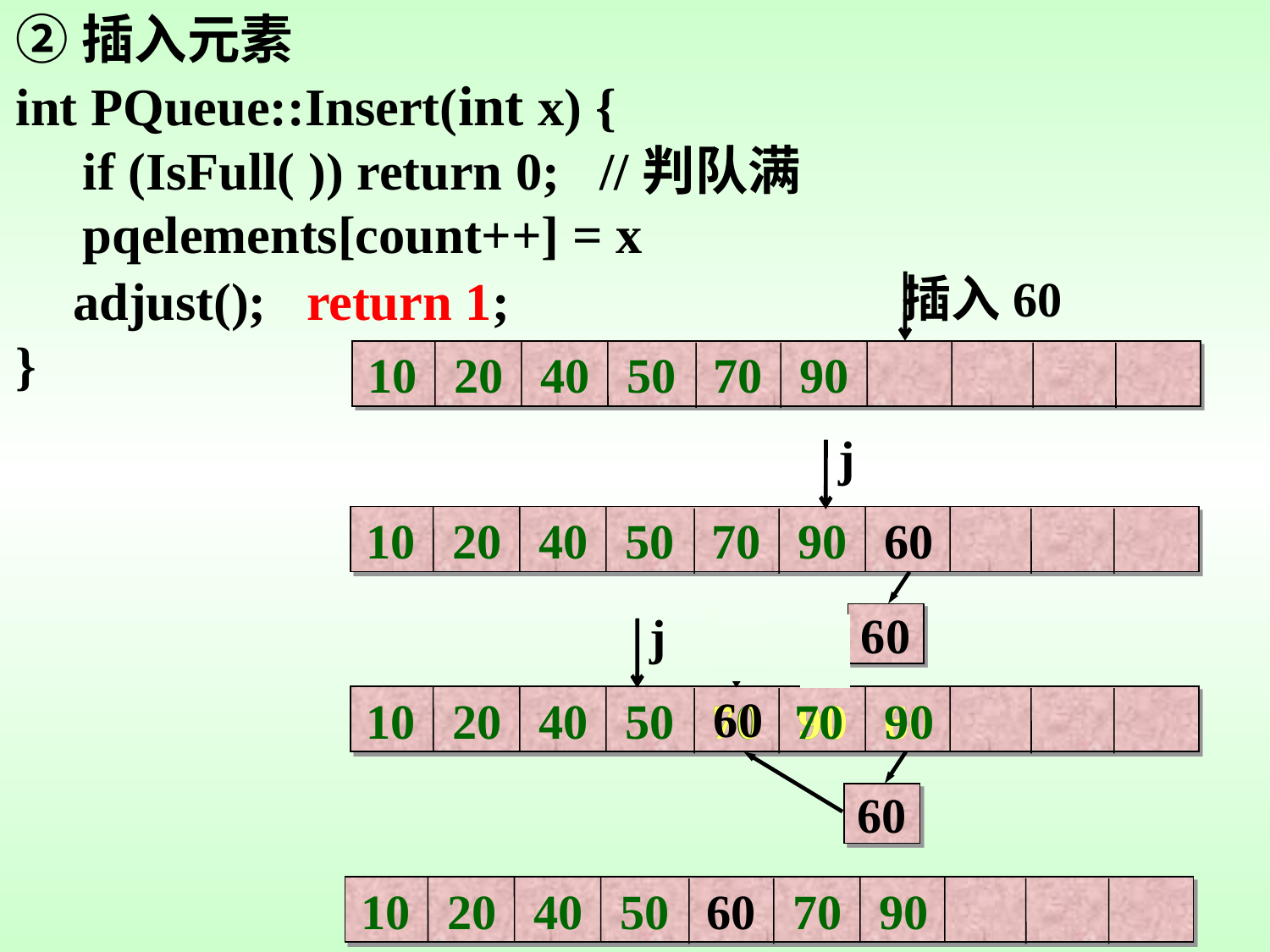

②插入元素
int PQueue::Insert(int x) {
     if (IsFull( )) return 0;   //判队满
     pqelements[count++] = x
    adjust();   return 1;
}

插入60
10   20   40   50   70   90

j
10   20   40   50   70   90   60

60
j
j
j

60
10   20   40   50   70   90   60

60
70
70
90
90

10   20   40   50   60   70   90